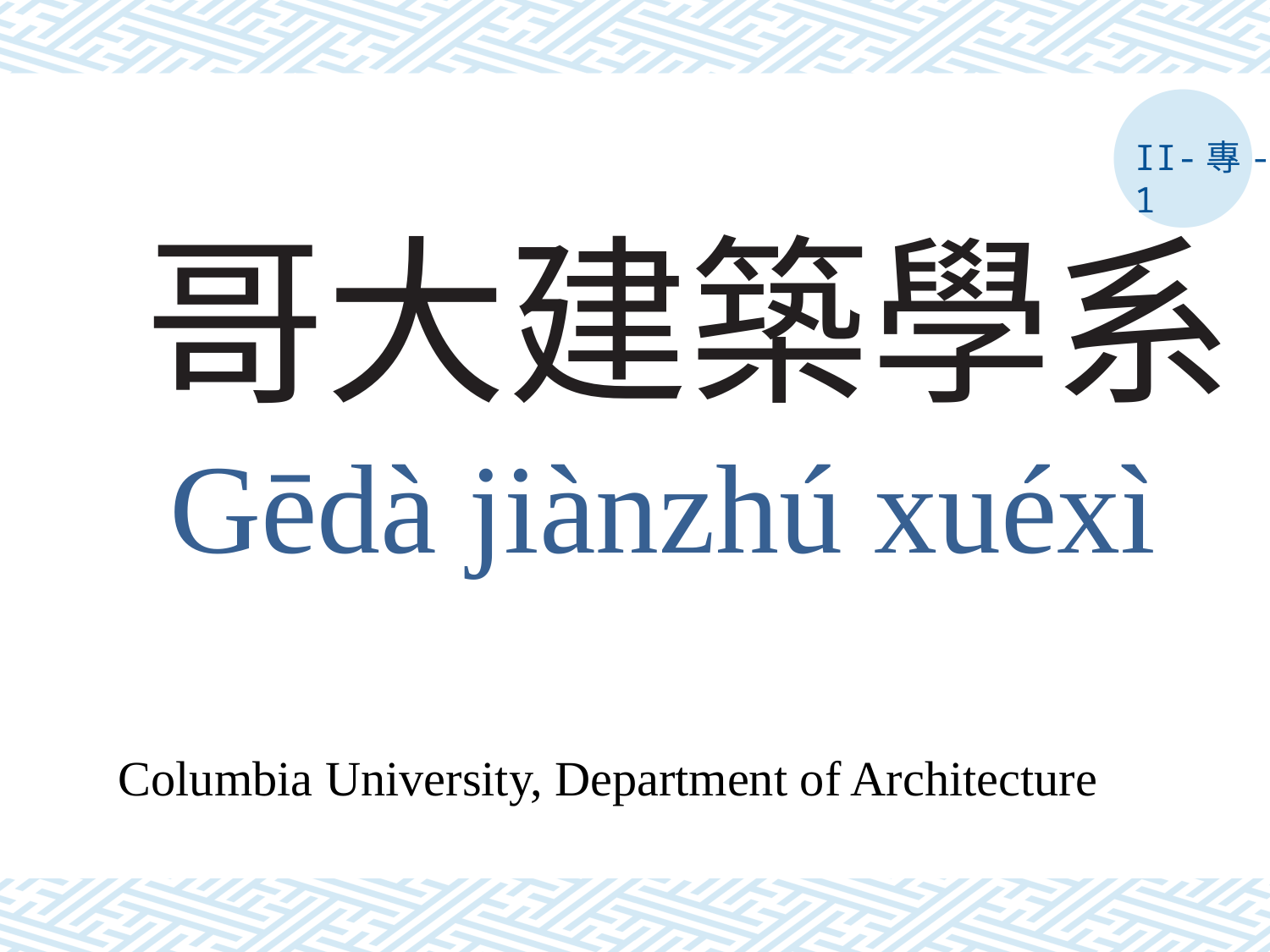

II-專-1

# 哥大建築學系
Gēdà jiànzhú xuéxì
Columbia University, Department of Architecture